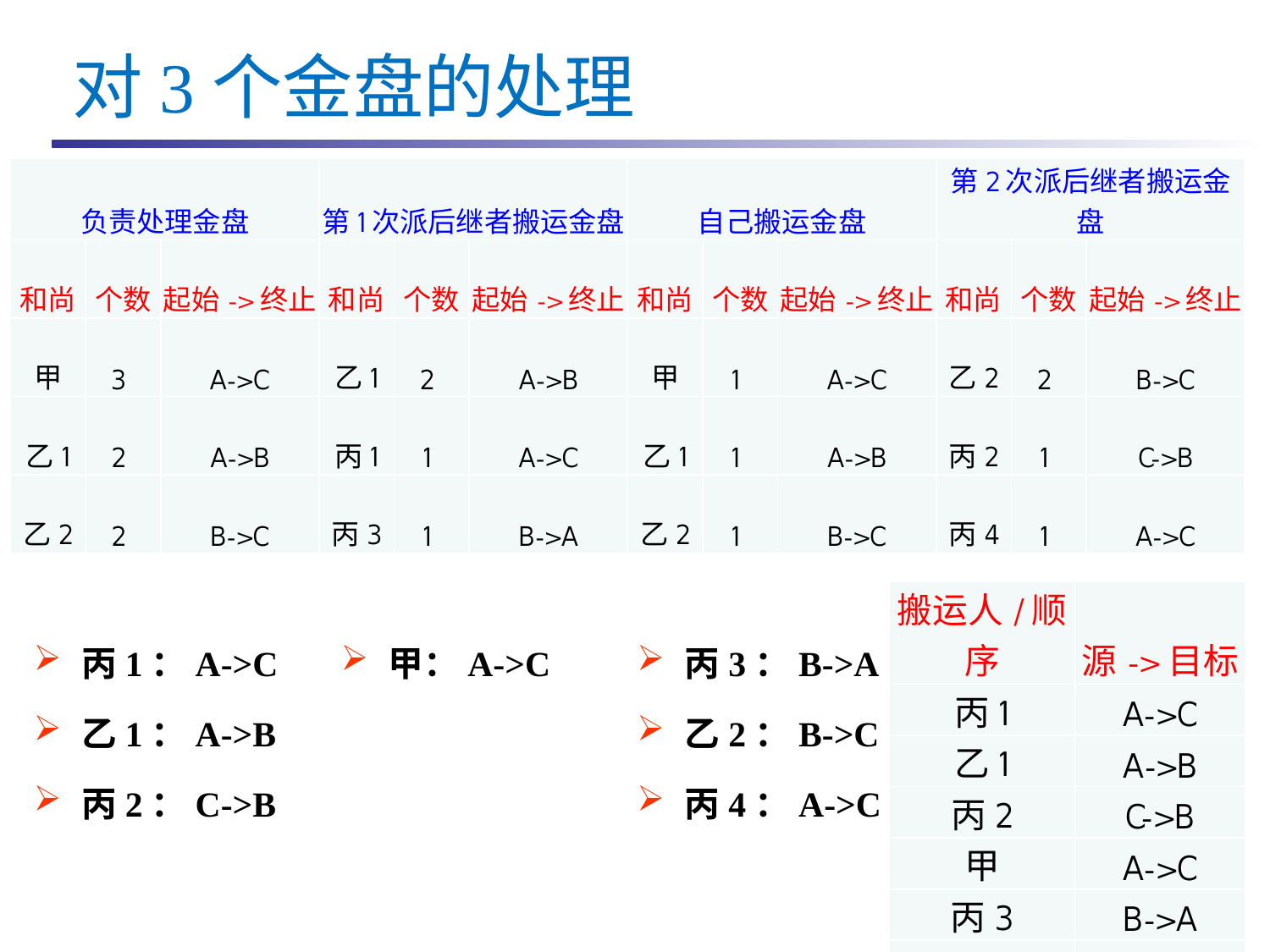

对3个金盘的处理
| 负责处理金盘 |  |  | 第1次派后继者搬运金盘 |  |  | 自己搬运金盘 |  |  | 第2次派后继者搬运金盘 |  |  |
| --- | --- | --- | --- | --- | --- | --- | --- | --- | --- | --- | --- |
| 和尚 | 个数 | 起始->终止 | 和尚 | 个数 | 起始->终止 | 和尚 | 个数 | 起始->终止 | 和尚 | 个数 | 起始->终止 |
| 甲 | 3 | A->C | 乙1 | 2 | A->B | 甲 | 1 | A->C | 乙2 | 2 | B->C |
| 乙1 | 2 | A->B | 丙1 | 1 | A->C | 乙1 | 1 | A->B | 丙2 | 1 | C->B |
| 乙2 | 2 | B->C | 丙3 | 1 | B->A | 乙2 | 1 | B->C | 丙4 | 1 | A->C |
| 搬运人/顺序 | 源->目标 |
| --- | --- |
| 丙1 | A->C |
| 乙1 | A->B |
| 丙2 | C->B |
| 甲 | A->C |
| 丙3 | B->A |
| 乙2 | B->C |
| 丙4 | A->C |
丙1：A->C
乙1：A->B
丙2：C->B
甲：A->C
丙3：B->A
乙2：B->C
丙4：A->C